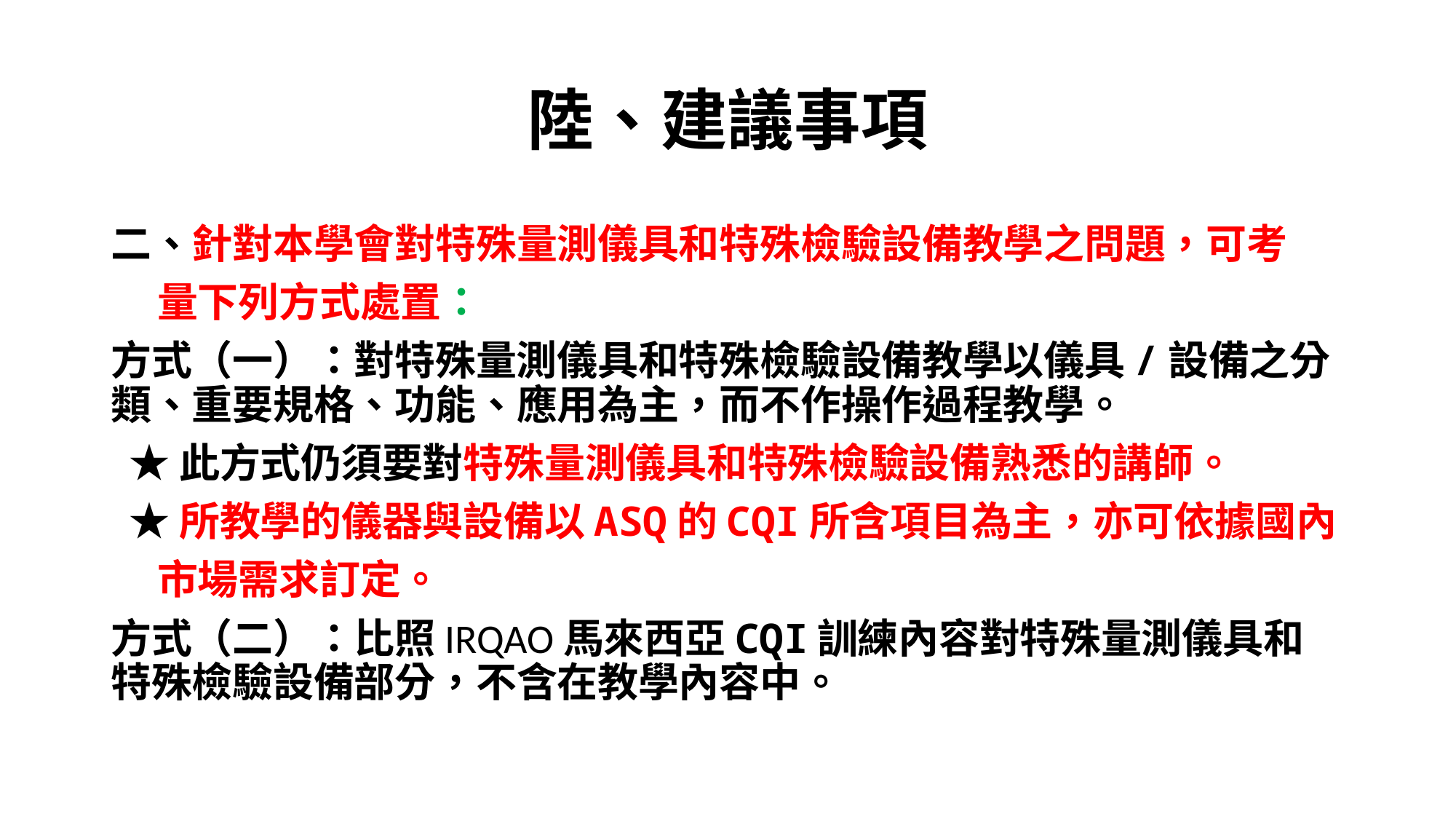

# 陸、建議事項
二、針對本學會對特殊量測儀具和特殊檢驗設備教學之問題，可考
    量下列方式處置：
方式（一）：對特殊量測儀具和特殊檢驗設備教學以儀具/設備之分類、重要規格、功能、應用為主，而不作操作過程教學。
  ★此方式仍須要對特殊量測儀具和特殊檢驗設備熟悉的講師。
  ★所教學的儀器與設備以ASQ的CQI所含項目為主，亦可依據國內
    市場需求訂定。
方式（二）：比照IRQAO馬來西亞CQI訓練內容對特殊量測儀具和特殊檢驗設備部分，不含在教學內容中。